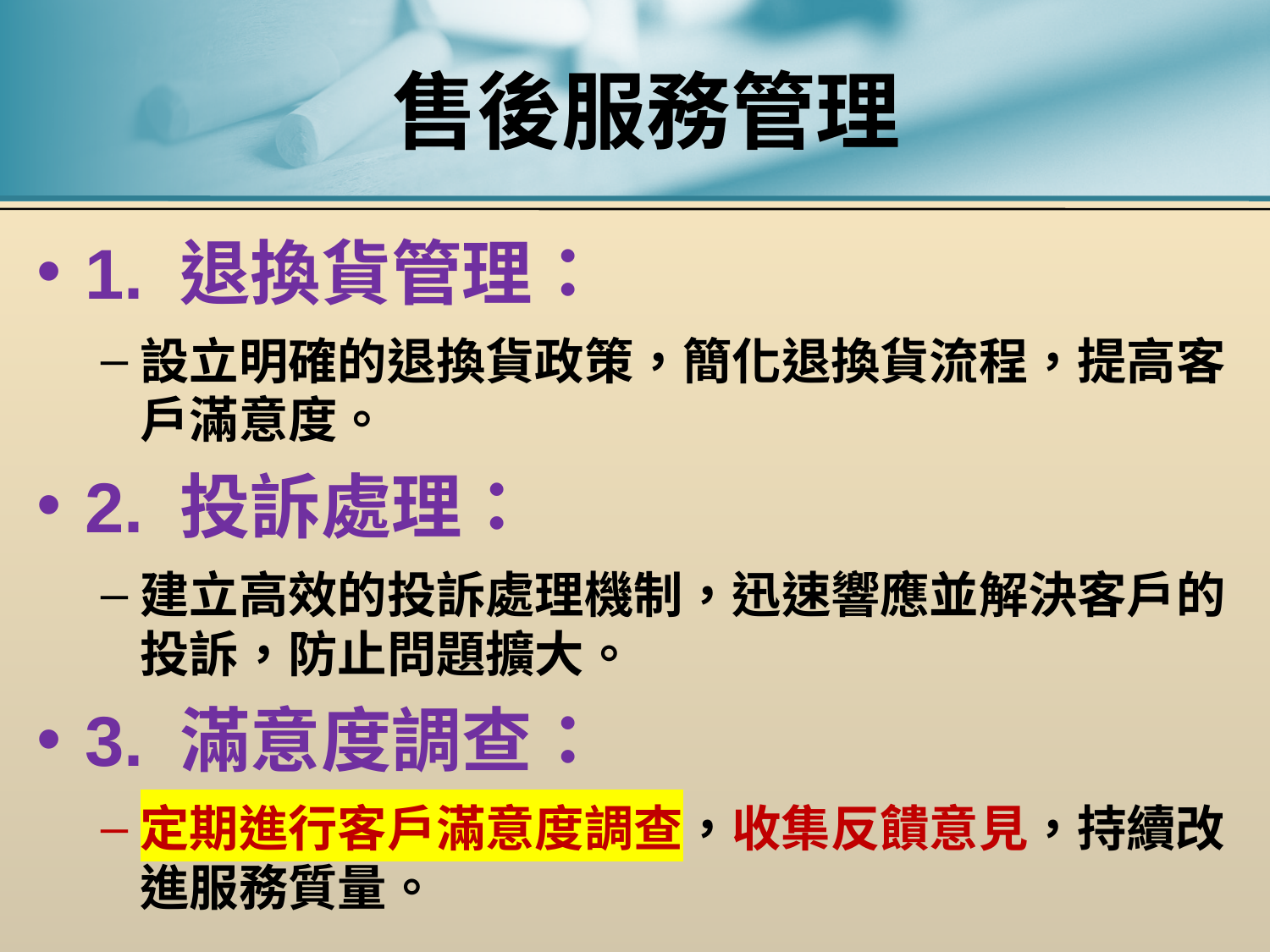

# 售後服務管理
1. 退換貨管理：
設立明確的退換貨政策，簡化退換貨流程，提高客戶滿意度。
2. 投訴處理：
建立高效的投訴處理機制，迅速響應並解決客戶的投訴，防止問題擴大。
3. 滿意度調查：
定期進行客戶滿意度調查，收集反饋意見，持續改進服務質量。